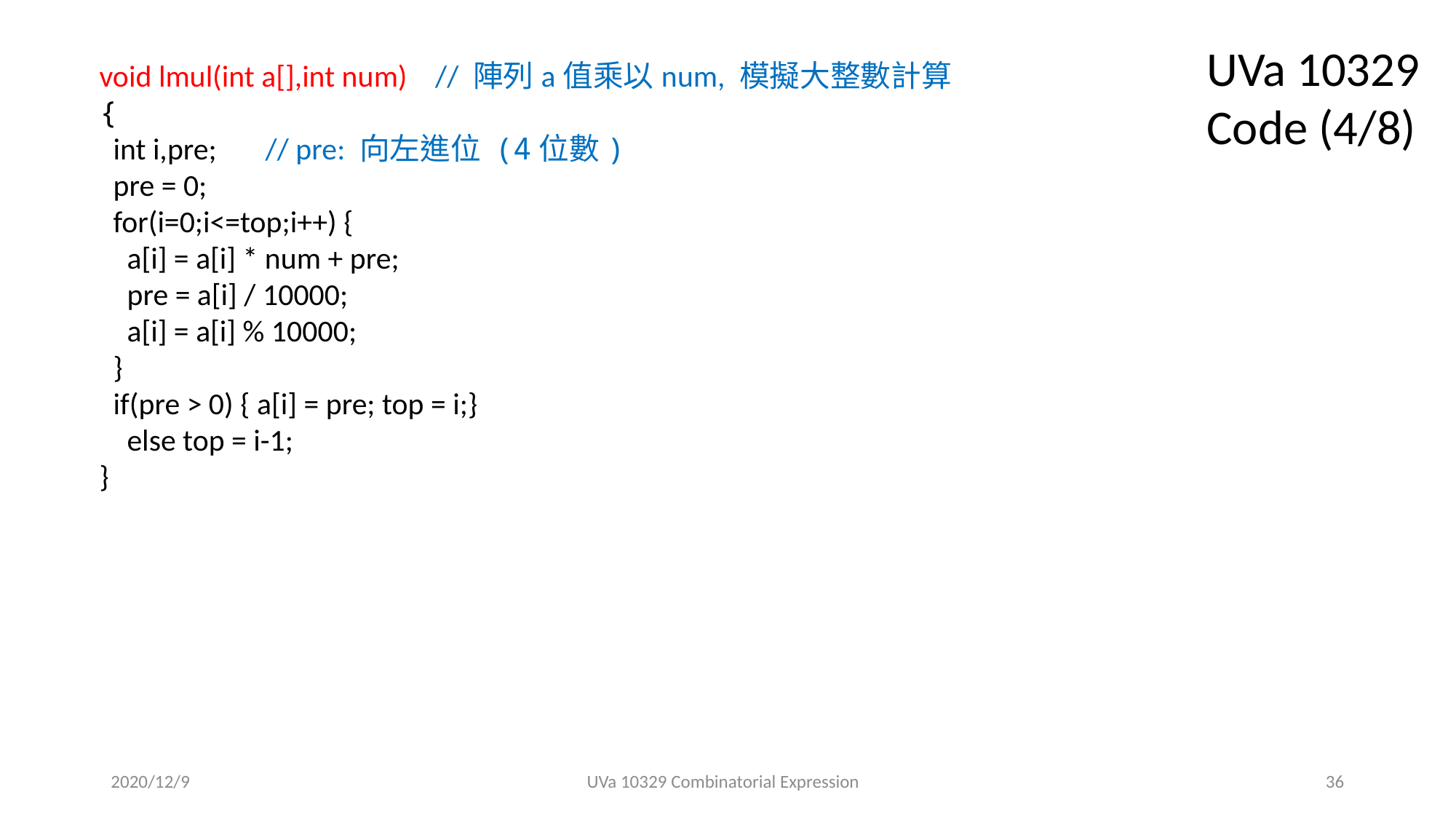

UVa 10329 Code (4/8)
void lmul(int a[],int num)    // 陣列a值乘以num, 模擬大整數計算
{
  int i,pre;       // pre: 向左進位 (4位數)
  pre = 0;
  for(i=0;i<=top;i++) {
    a[i] = a[i] * num + pre;
    pre = a[i] / 10000;
    a[i] = a[i] % 10000;
  }
  if(pre > 0) { a[i] = pre; top = i;}
    else top = i-1;
}
2020/12/9
UVa 10329 Combinatorial Expression
36